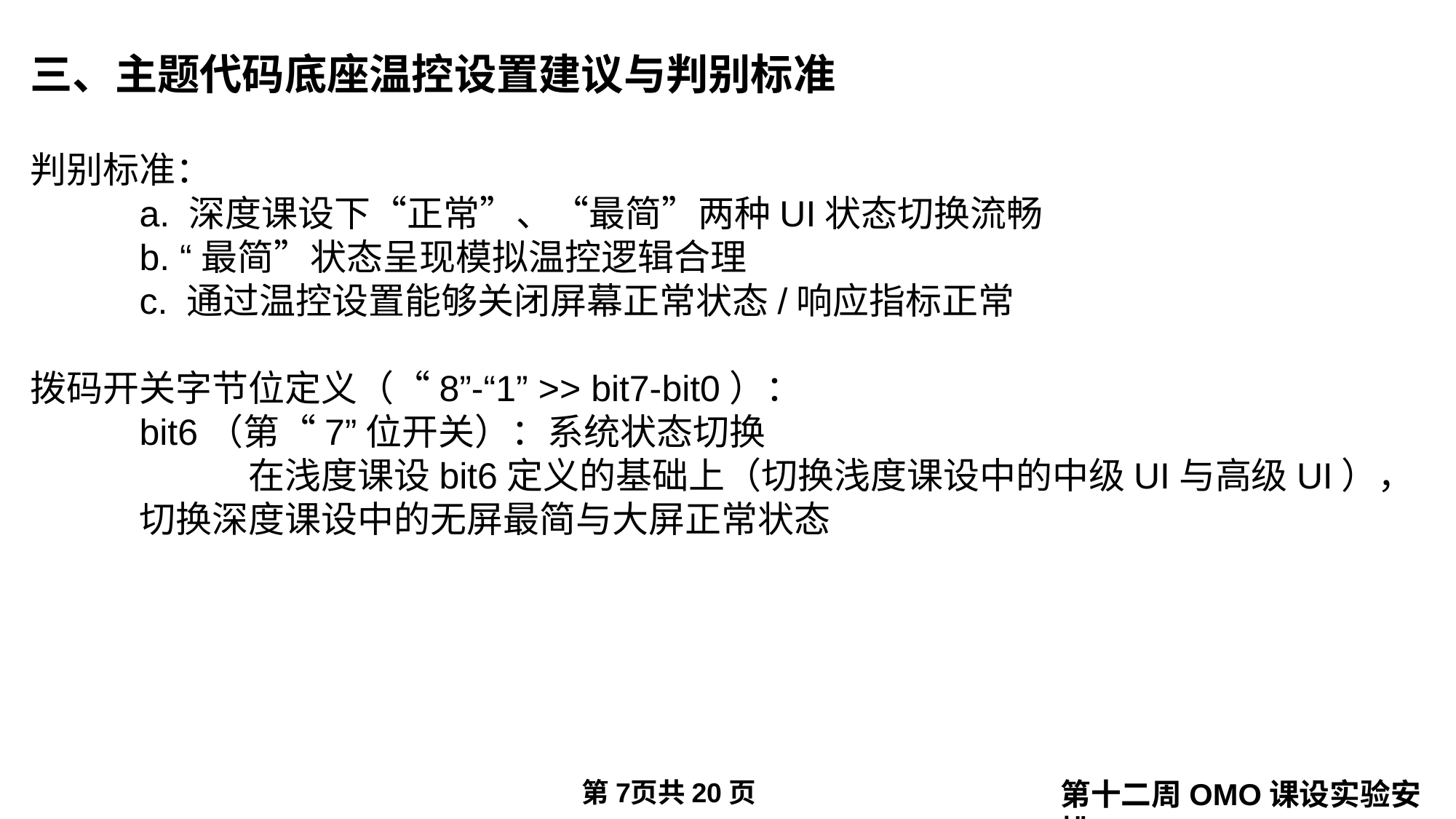

三、主题代码底座温控设置建议与判别标准

判别标准：
	a. 深度课设下“正常”、“最简”两种UI状态切换流畅
	b. “最简”状态呈现模拟温控逻辑合理
	c. 通过温控设置能够关闭屏幕正常状态/响应指标正常

拨码开关字节位定义（“8”-“1” >> bit7-bit0）：
	bit6（第“7”位开关）：系统状态切换
		在浅度课设bit6定义的基础上（切换浅度课设中的中级UI与高级UI），	切换深度课设中的无屏最简与大屏正常状态

第7页共20页
第十二周OMO课设实验安排